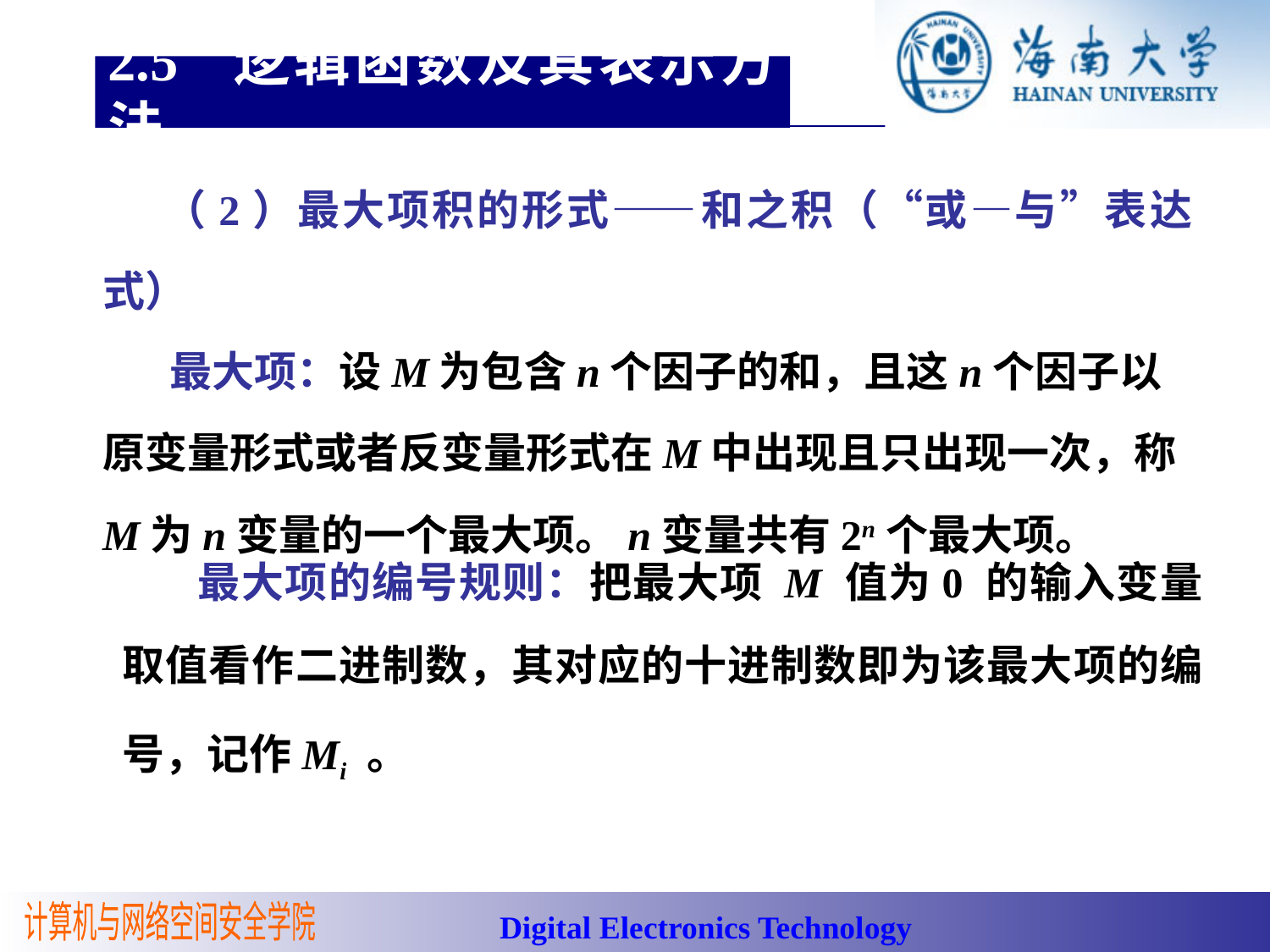

2.5  逻辑函数及其表示方法

    （2）最大项积的形式——和之积（“或—与”表达式）
      最大项：设M为包含n个因子的和，且这n个因子以原变量形式或者反变量形式在M中出现且只出现一次，称M为n变量的一个最大项。n变量共有2n个最大项。
      最大项的编号规则：把最大项 M 值为0 的输入变量取值看作二进制数，其对应的十进制数即为该最大项的编号，记作Mi 。